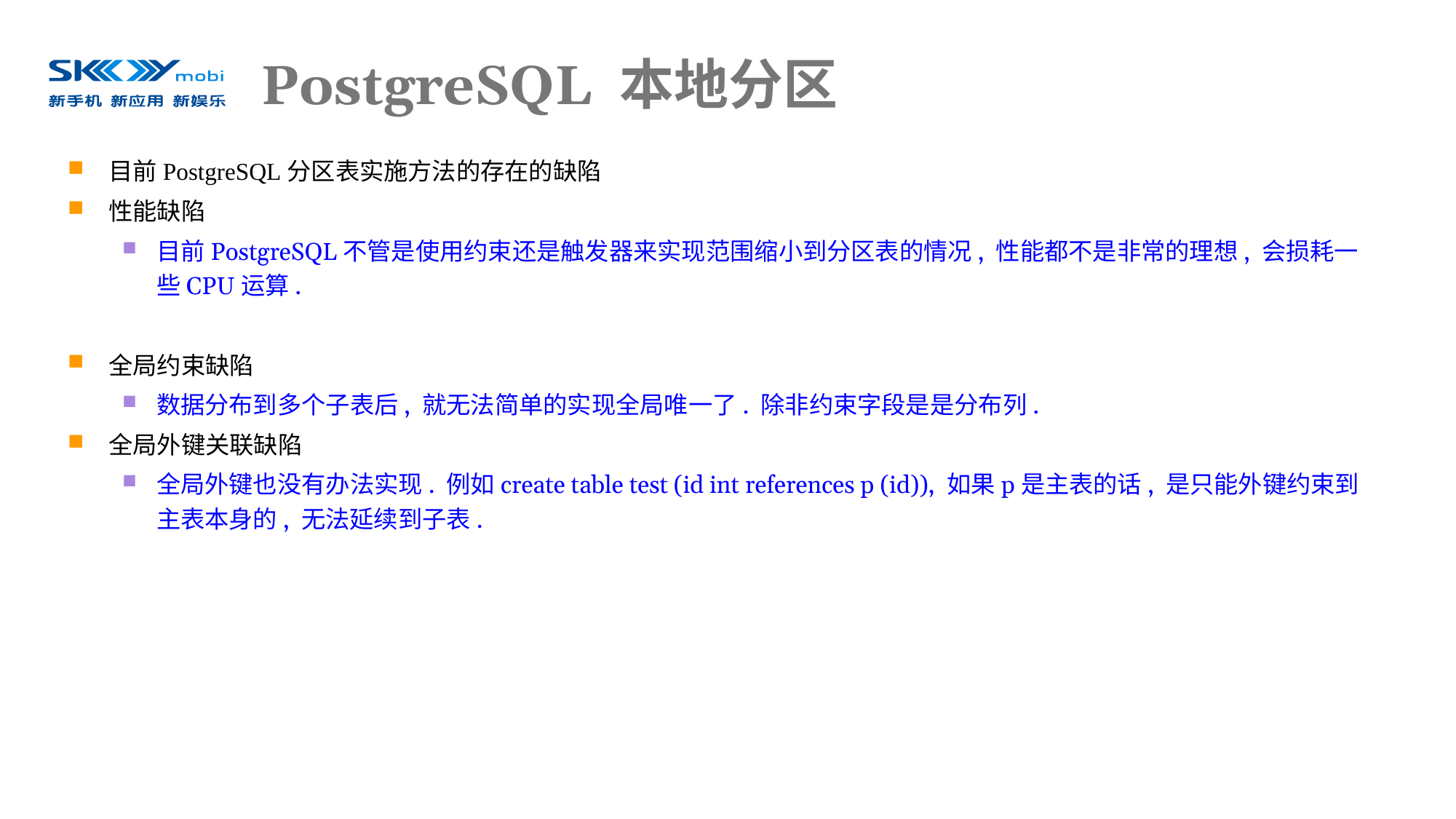

# PostgreSQL 本地分区
目前PostgreSQL分区表实施方法的存在的缺陷
性能缺陷
目前PostgreSQL不管是使用约束还是触发器来实现范围缩小到分区表的情况, 性能都不是非常的理想, 会损耗一些CPU运算.

全局约束缺陷
数据分布到多个子表后, 就无法简单的实现全局唯一了. 除非约束字段是是分布列.
全局外键关联缺陷
全局外键也没有办法实现. 例如create table test (id int references p (id)), 如果p是主表的话, 是只能外键约束到主表本身的, 无法延续到子表.